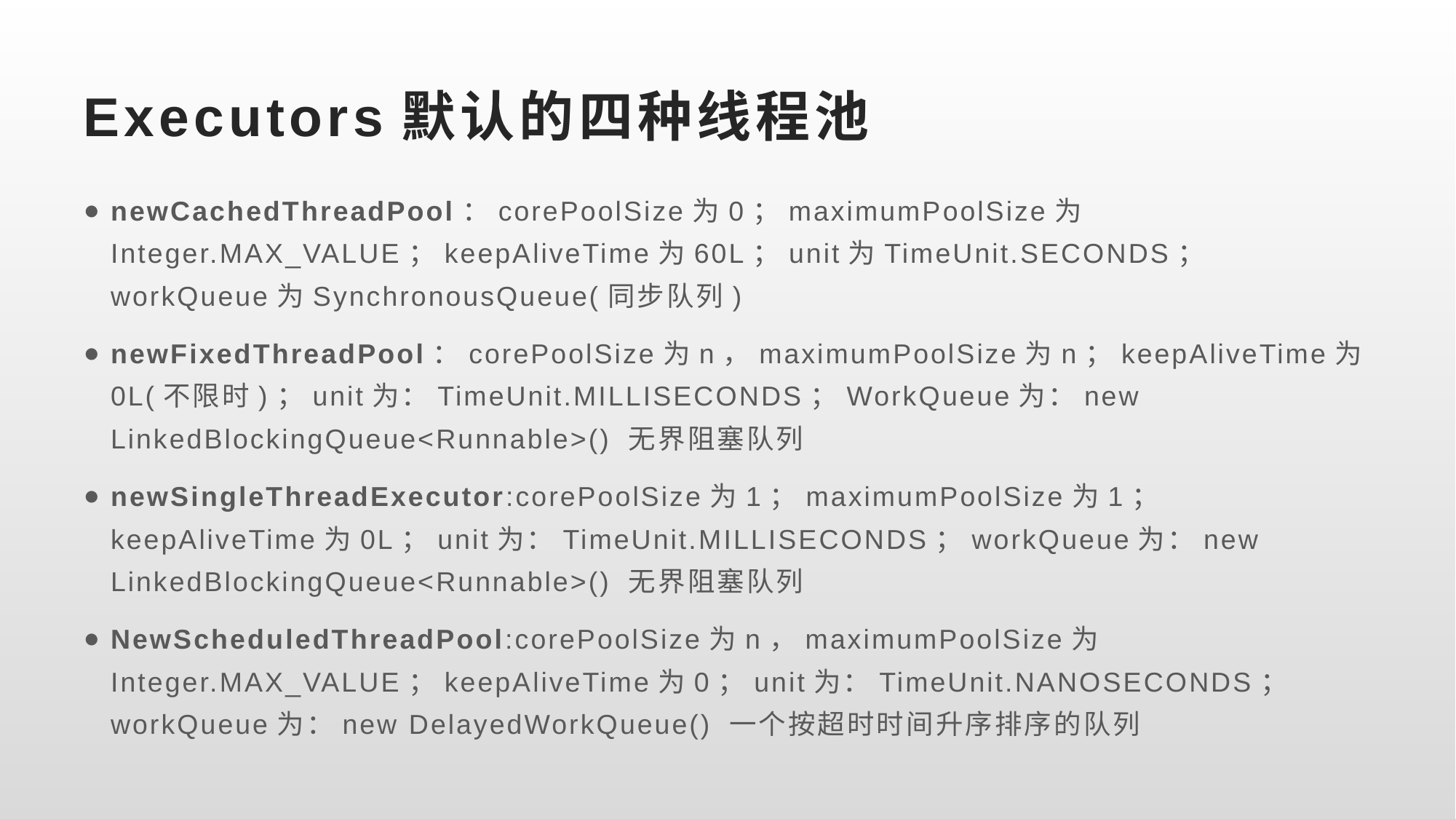

# Executors默认的四种线程池
newCachedThreadPool：corePoolSize为0；maximumPoolSize为Integer.MAX_VALUE；keepAliveTime为60L；unit为TimeUnit.SECONDS；workQueue为SynchronousQueue(同步队列)
newFixedThreadPool：corePoolSize为n，maximumPoolSize为n；keepAliveTime为0L(不限时)；unit为：TimeUnit.MILLISECONDS；WorkQueue为：new LinkedBlockingQueue<Runnable>() 无界阻塞队列
newSingleThreadExecutor:corePoolSize为1；maximumPoolSize为1；keepAliveTime为0L；unit为：TimeUnit.MILLISECONDS；workQueue为：new LinkedBlockingQueue<Runnable>() 无界阻塞队列
NewScheduledThreadPool:corePoolSize为n，maximumPoolSize为Integer.MAX_VALUE；keepAliveTime为0；unit为：TimeUnit.NANOSECONDS；workQueue为：new DelayedWorkQueue() 一个按超时时间升序排序的队列